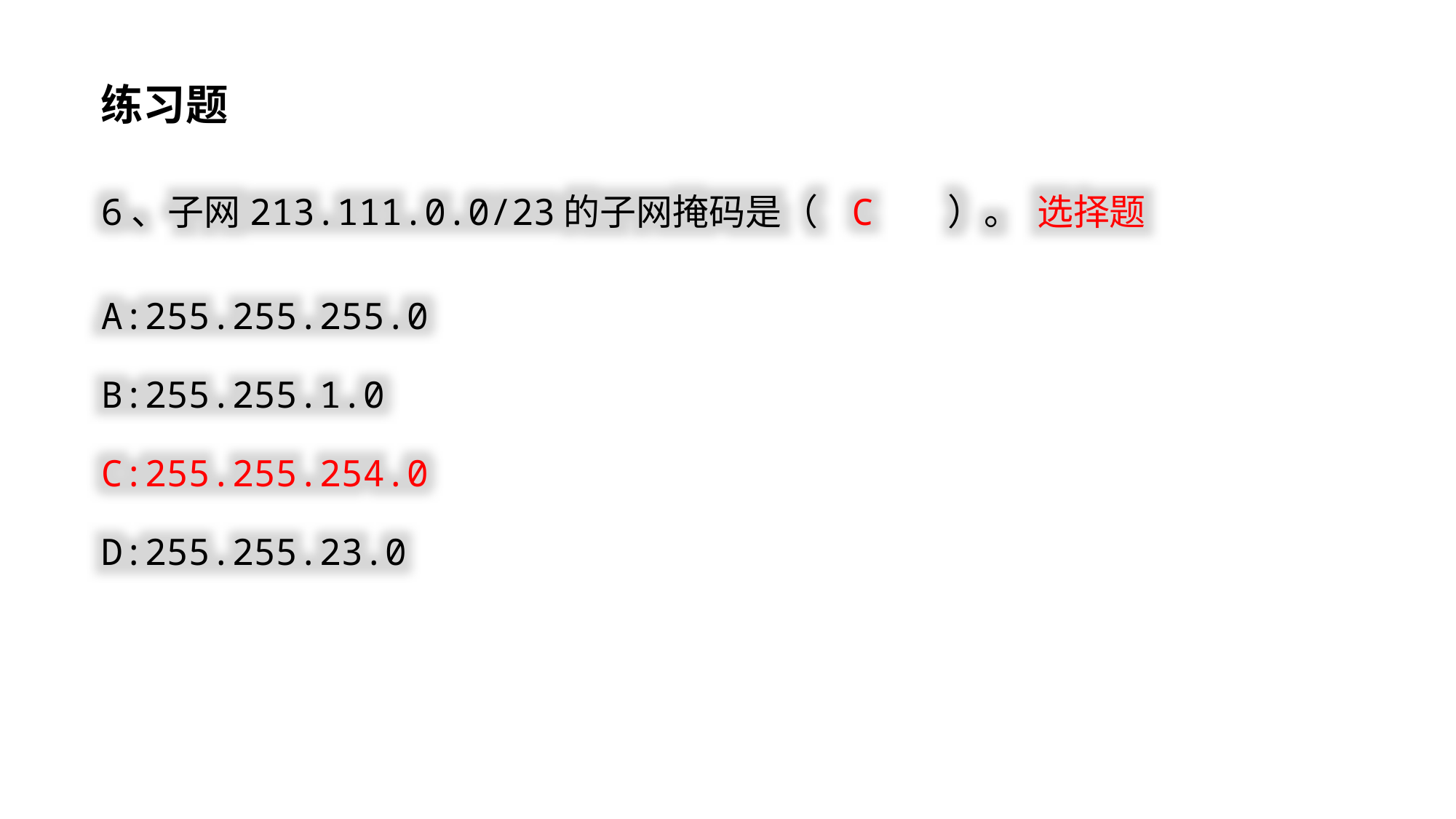

练习题
6、子网213.111.0.0/23的子网掩码是（   C   ）。  选择题

A:255.255.255.0

B:255.255.1.0

C:255.255.254.0

D:255.255.23.0